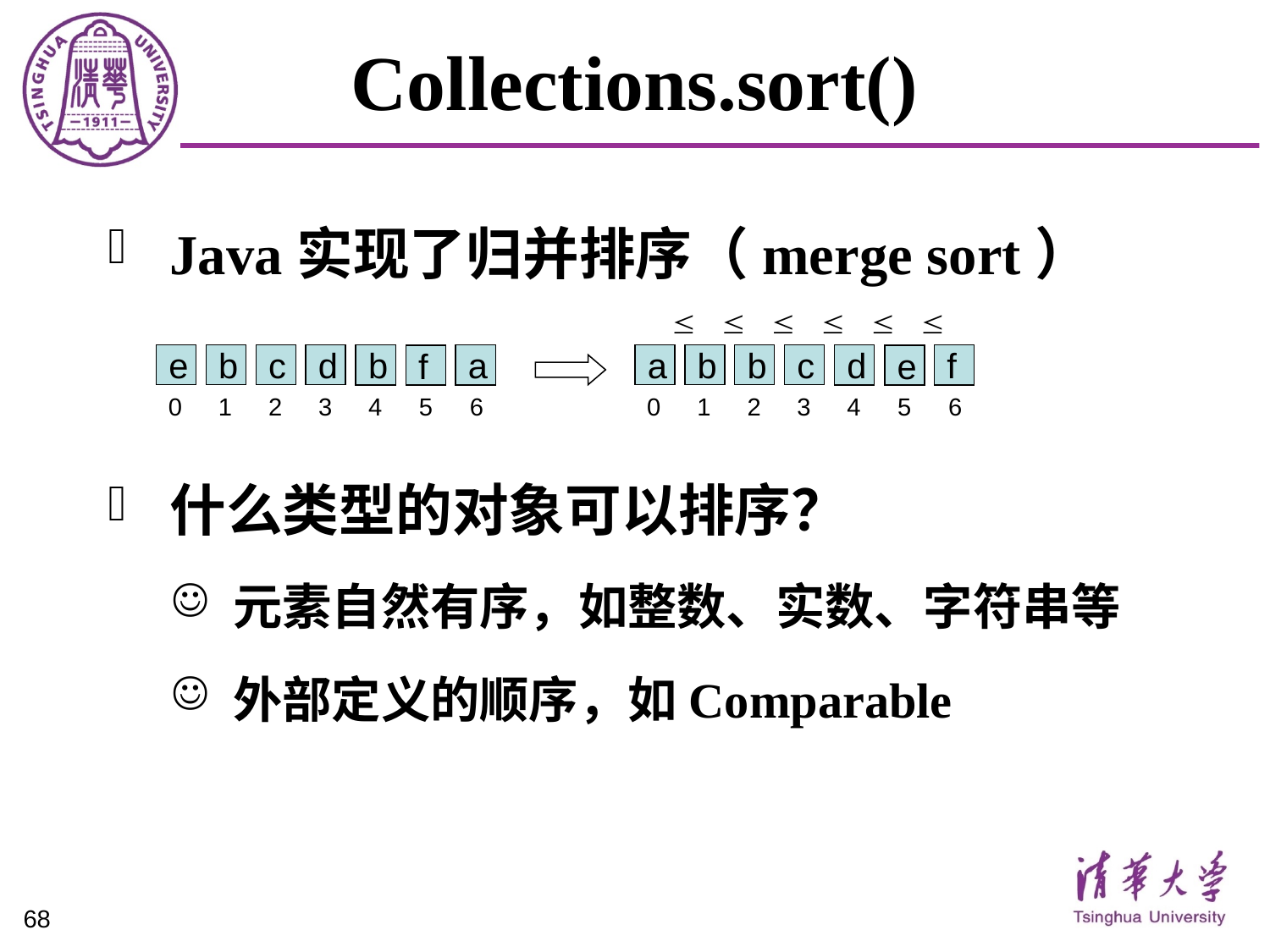

# Collections.sort()
Java实现了归并排序（merge sort）
什么类型的对象可以排序？
元素自然有序，如整数、实数、字符串等
外部定义的顺序，如Comparable
≤
≤
≤
≤
≤
≤
e
b
c
d
a
b
b
c
b
a
d
f
f
e

0
1
2
3
4
5
6
0
1
2
3
4
5
6
68